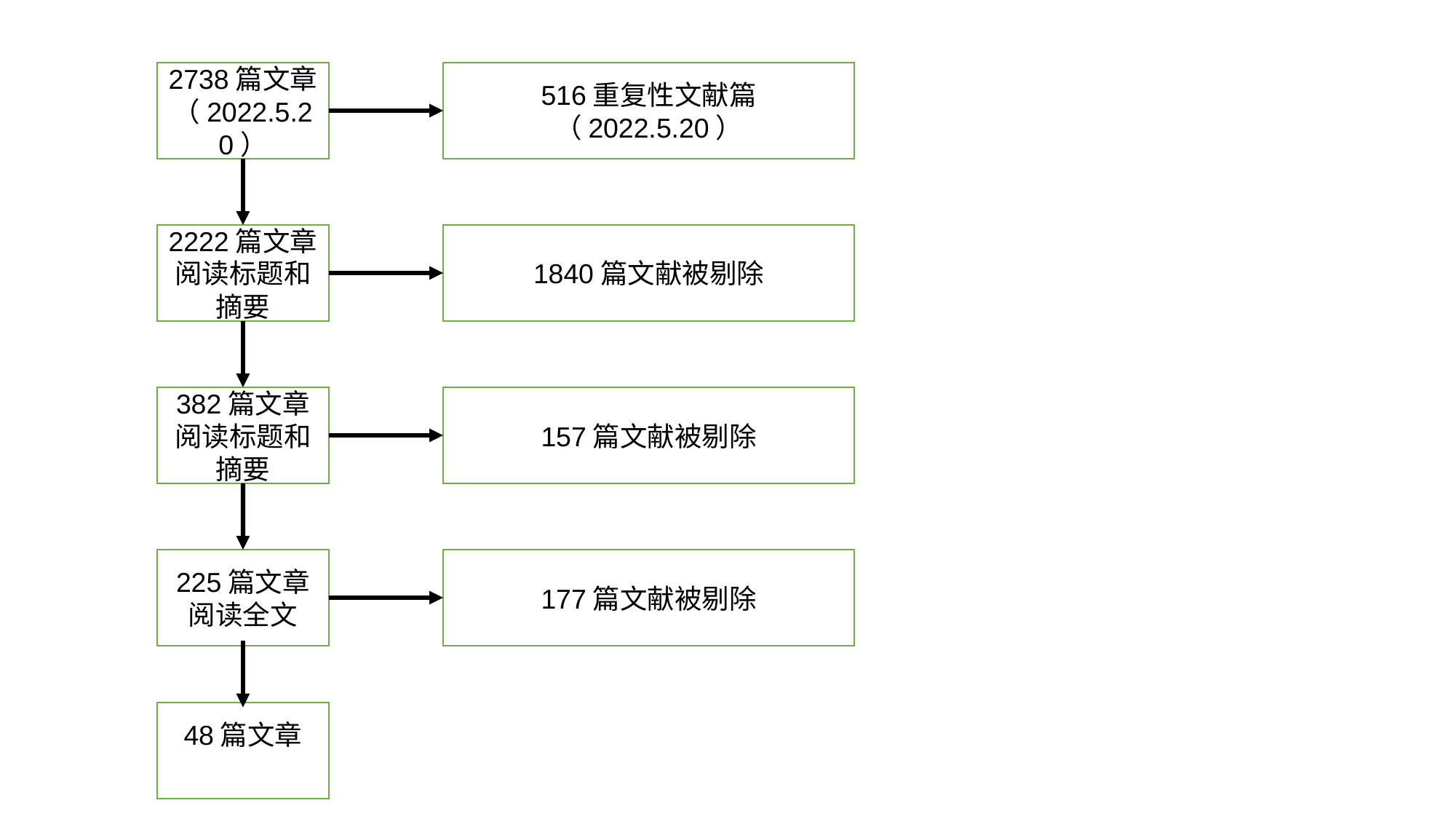

2738篇文章（2022.5.20）
516重复性文献篇（2022.5.20）
2222篇文章
阅读标题和摘要
1840篇文献被剔除
382篇文章
阅读标题和摘要
157篇文献被剔除
225篇文章
阅读全文
177篇文献被剔除
48篇文章